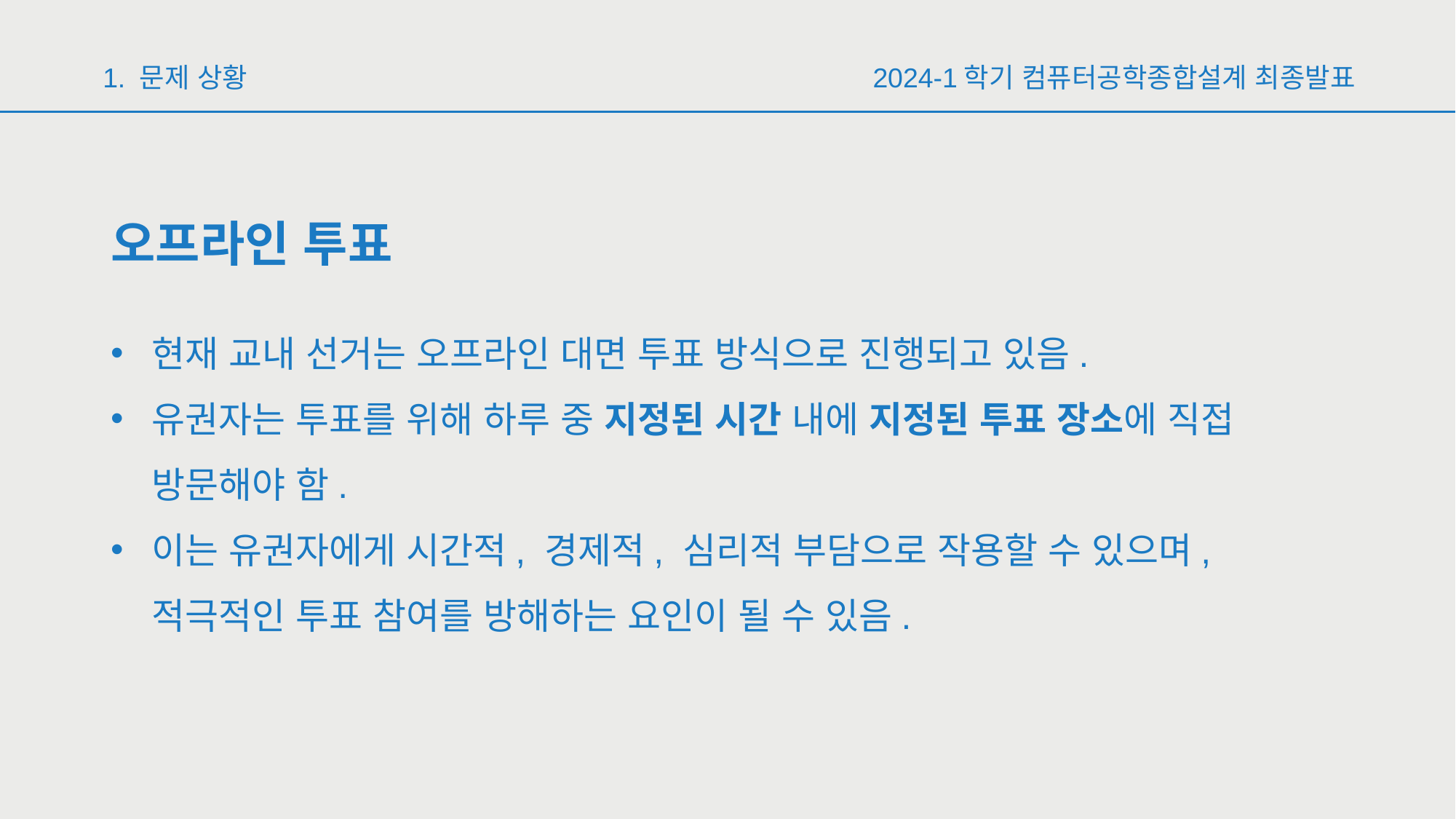

1. 문제 상황
2024-1학기 컴퓨터공학종합설계 최종발표
오프라인 투표
현재 교내 선거는 오프라인 대면 투표 방식으로 진행되고 있음.
유권자는 투표를 위해 하루 중 지정된 시간 내에 지정된 투표 장소에 직접 방문해야 함.
이는 유권자에게 시간적, 경제적, 심리적 부담으로 작용할 수 있으며, 적극적인 투표 참여를 방해하는 요인이 될 수 있음.